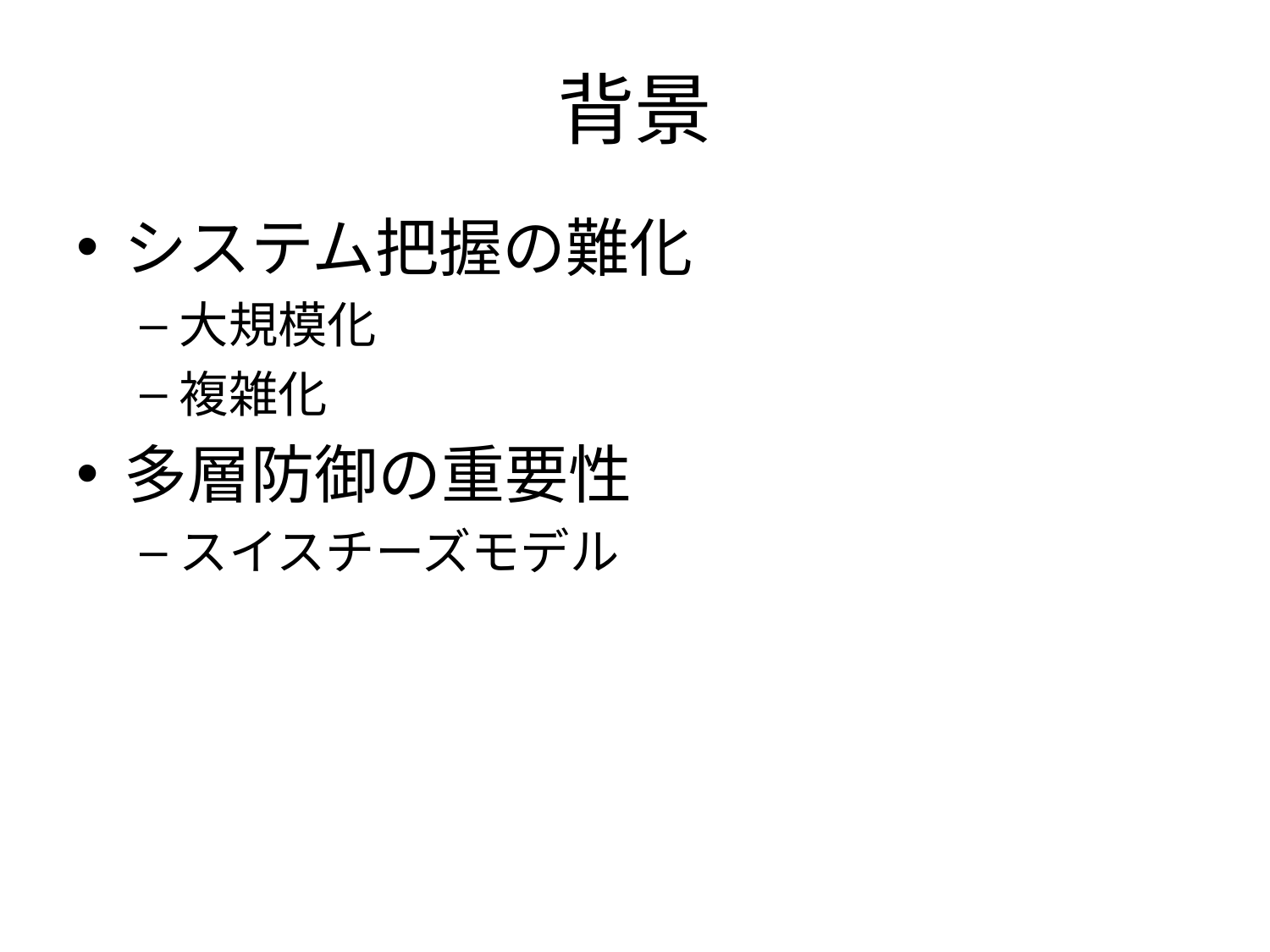

# 背景
システム把握の難化
大規模化
複雑化
多層防御の重要性
スイスチーズモデル